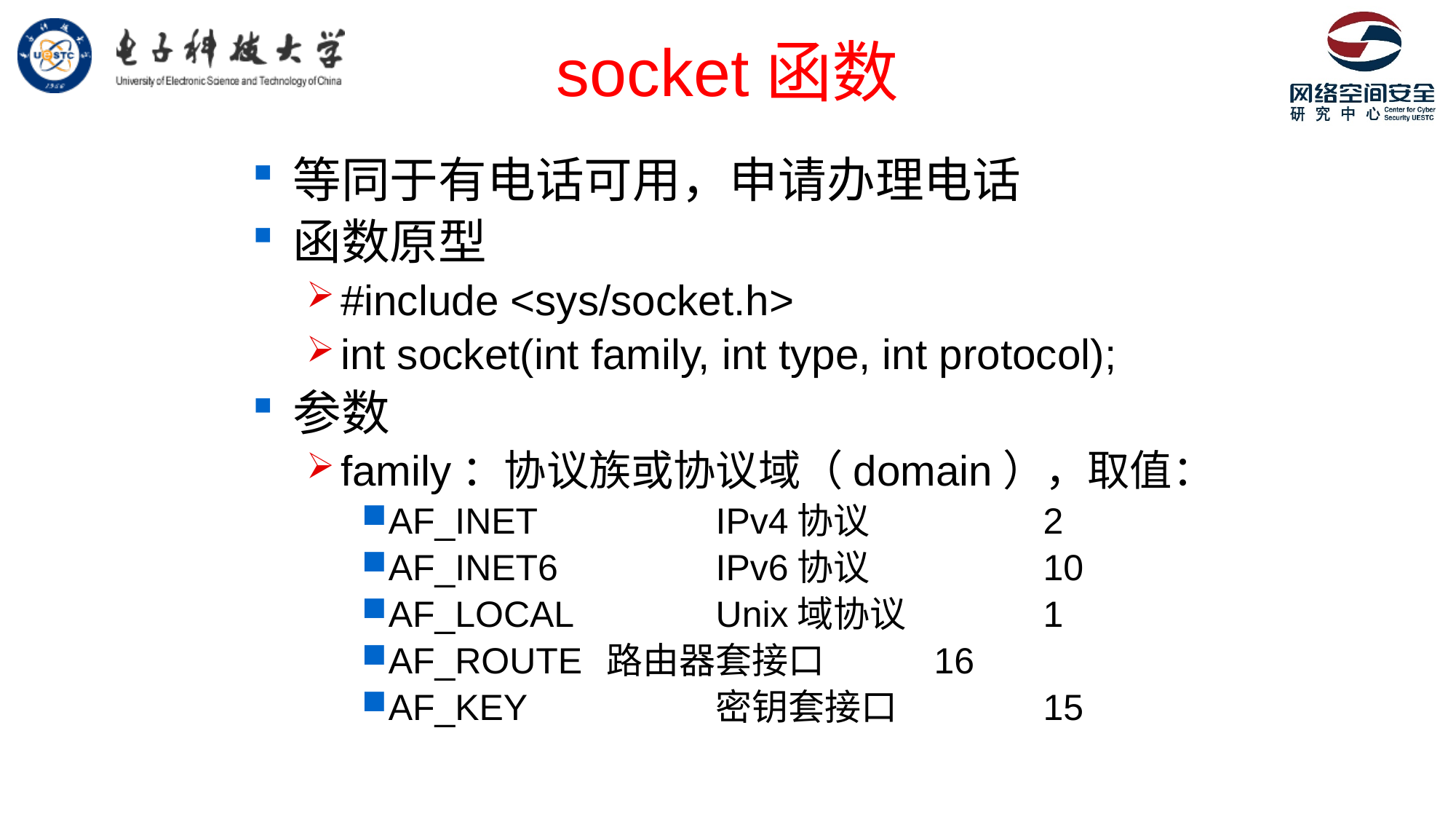

# socket函数
等同于有电话可用，申请办理电话
函数原型
#include <sys/socket.h>
int socket(int family, int type, int protocol);
参数
family：协议族或协议域（domain），取值：
AF_INET		IPv4协议		2
AF_INET6		IPv6协议		10
AF_LOCAL		Unix域协议		1
AF_ROUTE	路由器套接口	16
AF_KEY		密钥套接口		15